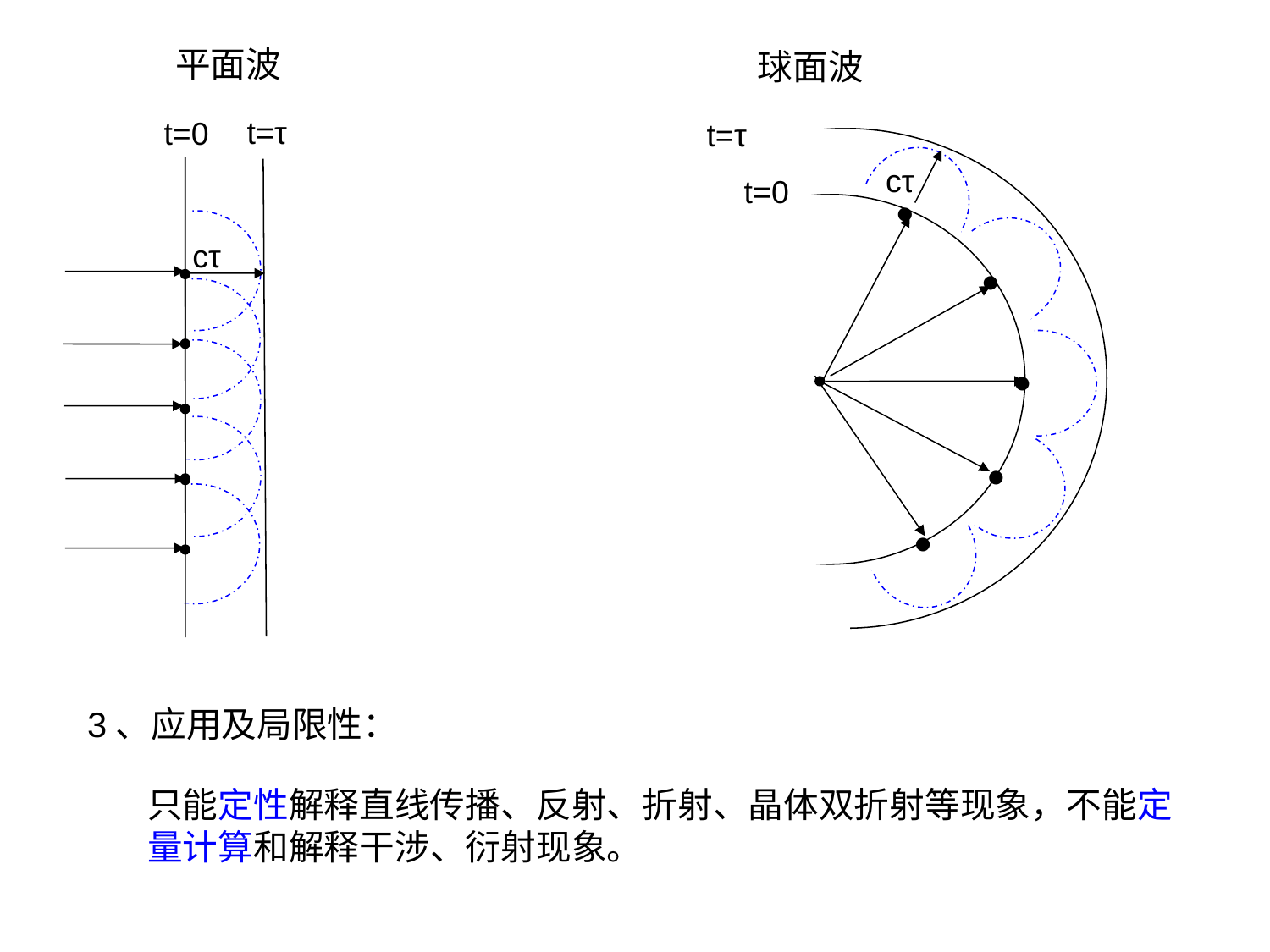

平面波
球面波
t=τ

t=0

t=τ

cτ

t=0
●

●
●
●
●

cτ

3、应用及局限性：
只能定性解释直线传播、反射、折射、晶体双折射等现象，不能定量计算和解释干涉、衍射现象。